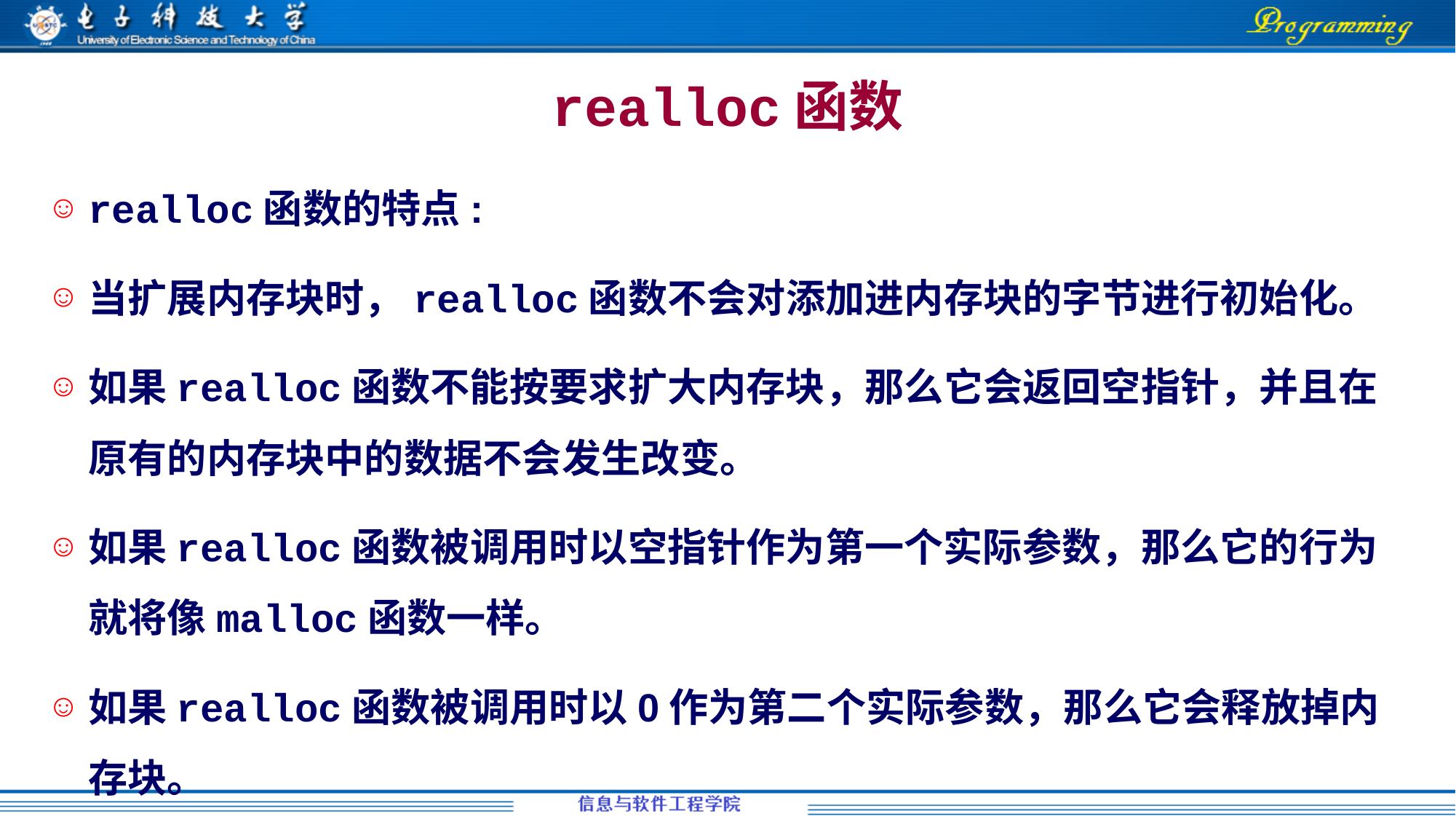

# realloc函数
realloc函数的特点:
当扩展内存块时，realloc函数不会对添加进内存块的字节进行初始化。
如果realloc函数不能按要求扩大内存块，那么它会返回空指针，并且在原有的内存块中的数据不会发生改变。
如果realloc函数被调用时以空指针作为第一个实际参数，那么它的行为就将像malloc函数一样。
如果realloc函数被调用时以0作为第二个实际参数，那么它会释放掉内存块。